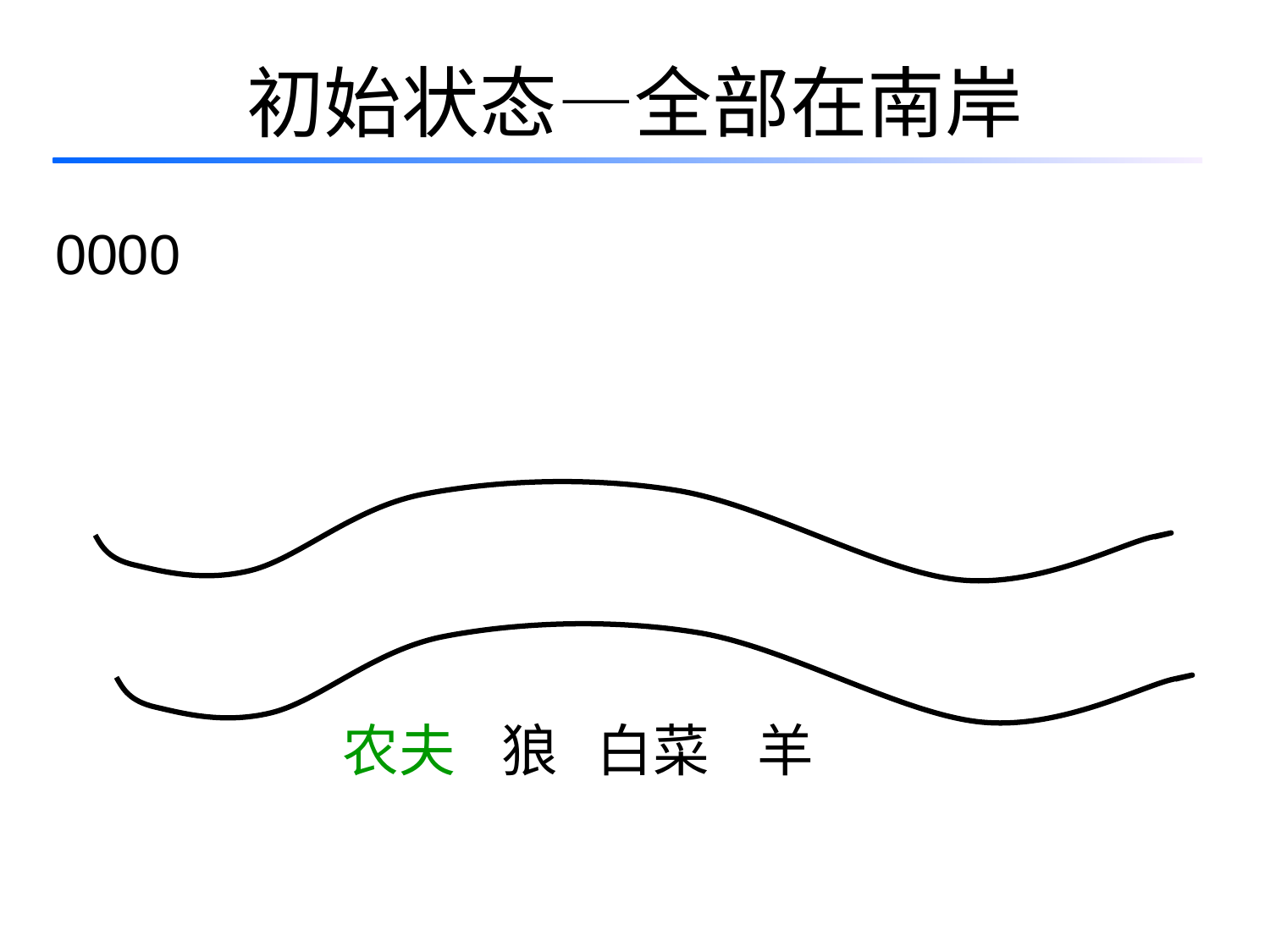

# 初始状态—全部在南岸

0000

农夫
狼
白菜
羊